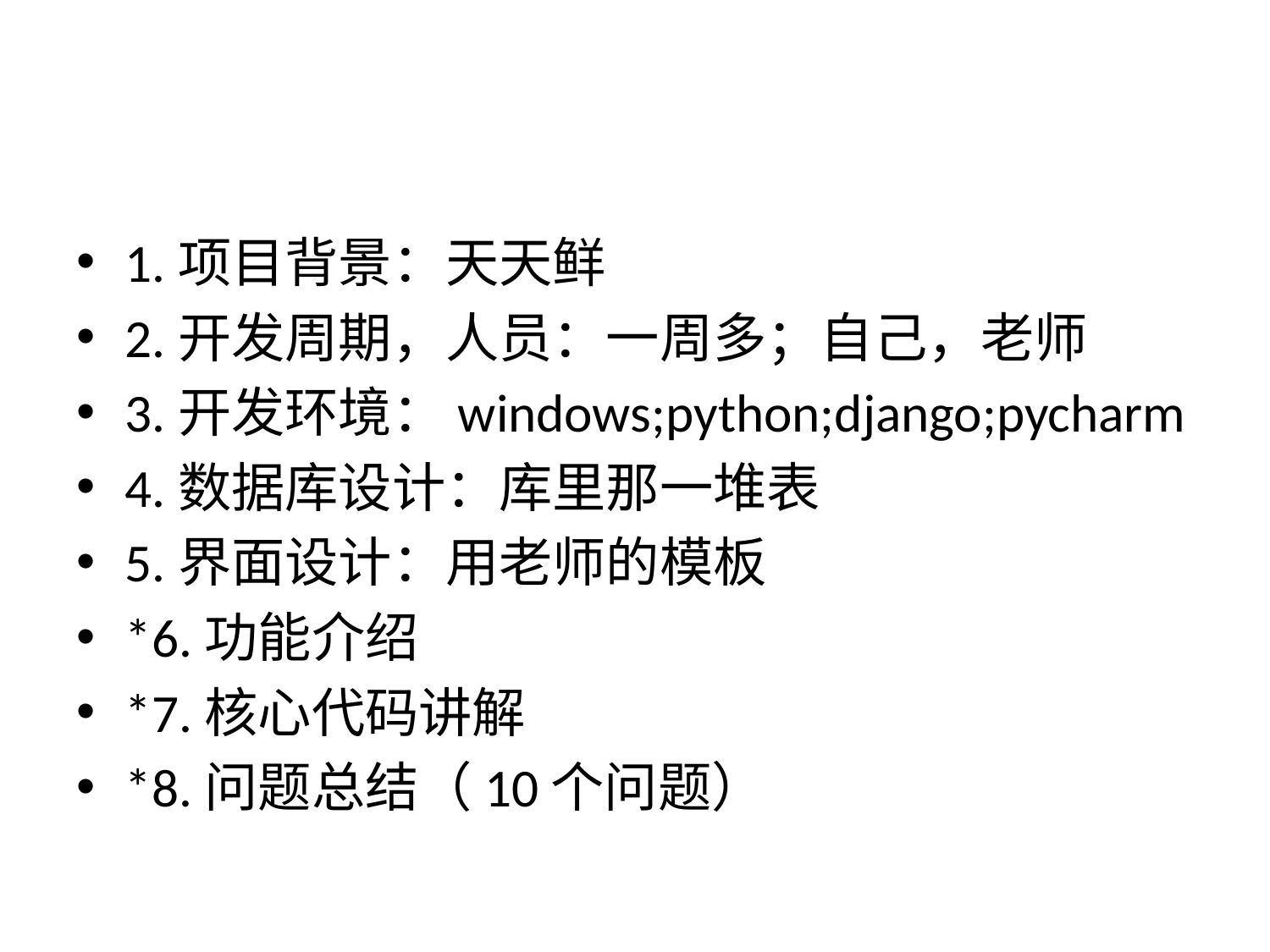

#
1.项目背景：天天鲜
2.开发周期，人员：一周多；自己，老师
3.开发环境：windows;python;django;pycharm
4.数据库设计：库里那一堆表
5.界面设计：用老师的模板
*6.功能介绍
*7.核心代码讲解
*8.问题总结（10个问题）